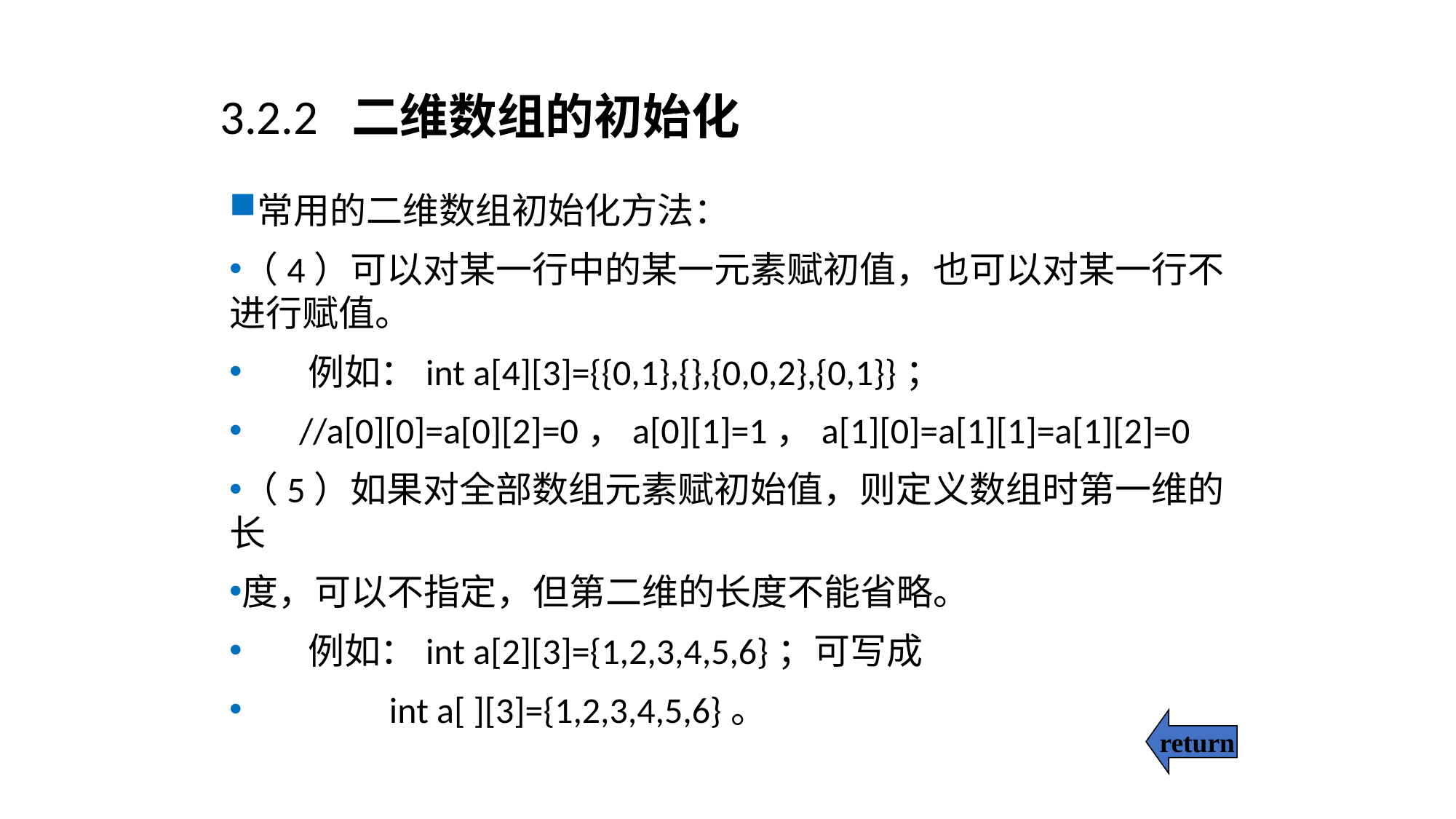

# 3.2.2  二维数组的初始化
常用的二维数组初始化方法：
（4）可以对某一行中的某一元素赋初值，也可以对某一行不进行赋值。
       例如：int a[4][3]={{0,1},{},{0,0,2},{0,1}}；
       //a[0][0]=a[0][2]=0，a[0][1]=1，a[1][0]=a[1][1]=a[1][2]=0
（5）如果对全部数组元素赋初始值，则定义数组时第一维的长
度，可以不指定，但第二维的长度不能省略。
       例如：int a[2][3]={1,2,3,4,5,6}；可写成
                  int a[ ][3]={1,2,3,4,5,6}。
return